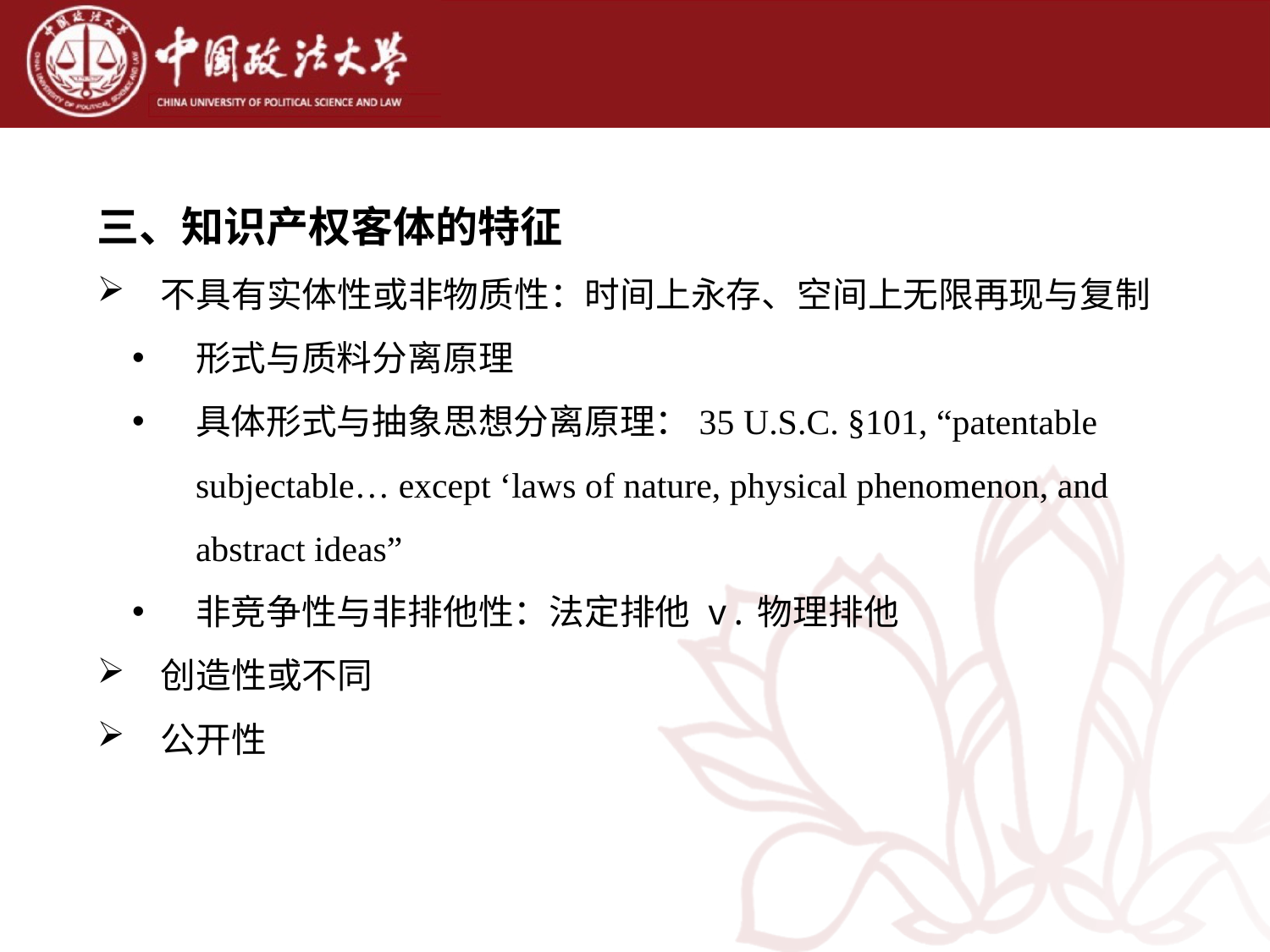

三、知识产权客体的特征
不具有实体性或非物质性：时间上永存、空间上无限再现与复制
形式与质料分离原理
具体形式与抽象思想分离原理：35 U.S.C. §101, “patentable subjectable… except ‘laws of nature, physical phenomenon, and abstract ideas”
非竞争性与非排他性：法定排他 v.物理排他
创造性或不同
公开性